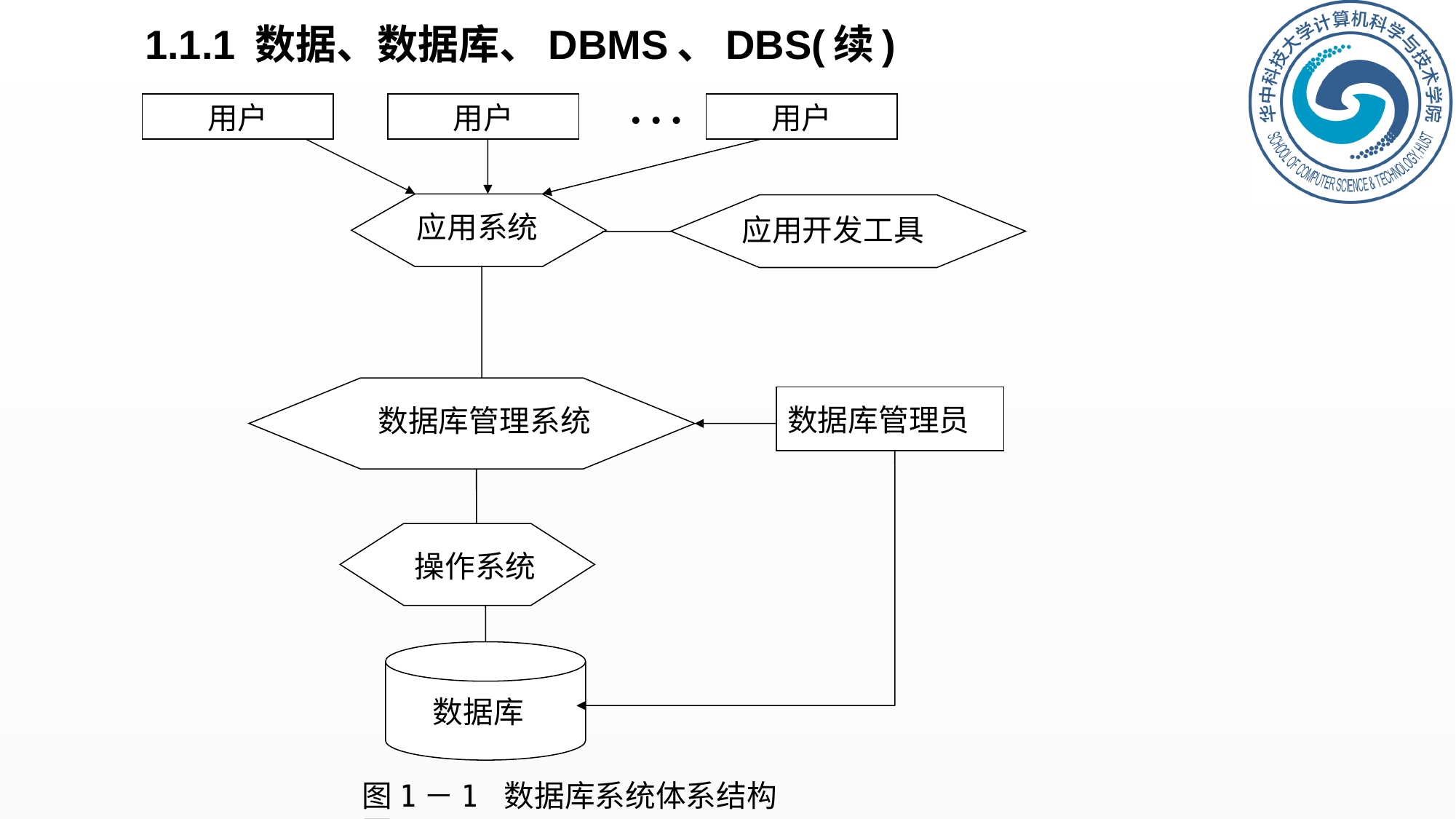

1.1.1 数据、数据库、DBMS、DBS(续)
…

用户

用户

用户

应用系统
应用开发工具

数据库管理员
数据库管理系统
数据库管理员

操作系统

数据库

图1－1  数据库系统体系结构图